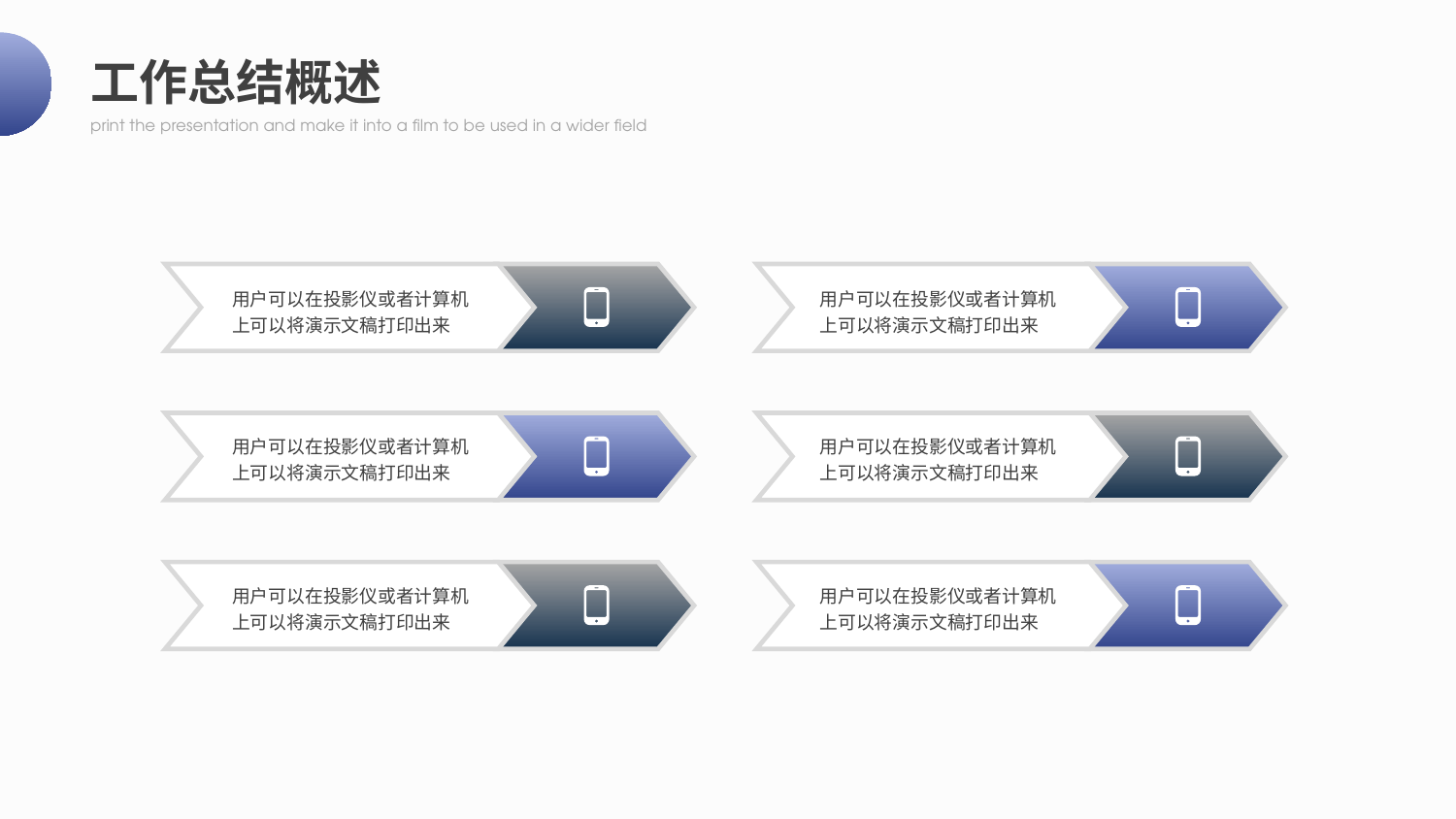

工作总结概述
print the presentation and make it into a film to be used in a wider field

用户可以在投影仪或者计算机上可以将演示文稿打印出来

用户可以在投影仪或者计算机上可以将演示文稿打印出来

用户可以在投影仪或者计算机上可以将演示文稿打印出来

用户可以在投影仪或者计算机上可以将演示文稿打印出来

用户可以在投影仪或者计算机上可以将演示文稿打印出来

用户可以在投影仪或者计算机上可以将演示文稿打印出来